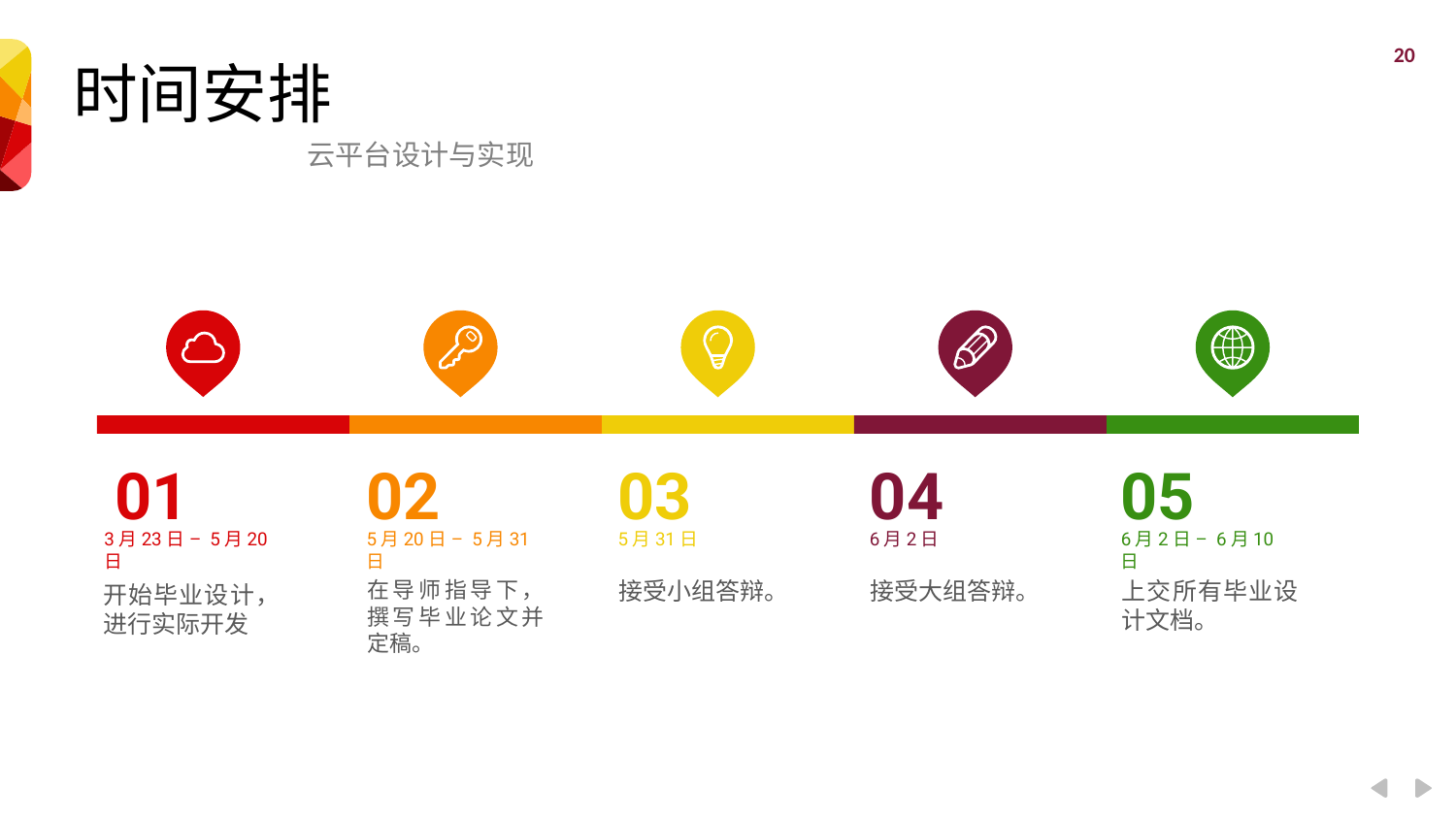

时间安排
云平台设计与实现

01
3月23日 – 5月20日
02
5月20日 – 5月31日
03
5月31日
04
6月2日
05
6月2日 – 6月10日
在导师指导下，撰写毕业论文并定稿。
接受小组答辩。
接受大组答辩。
上交所有毕业设计文档。
开始毕业设计，进行实际开发